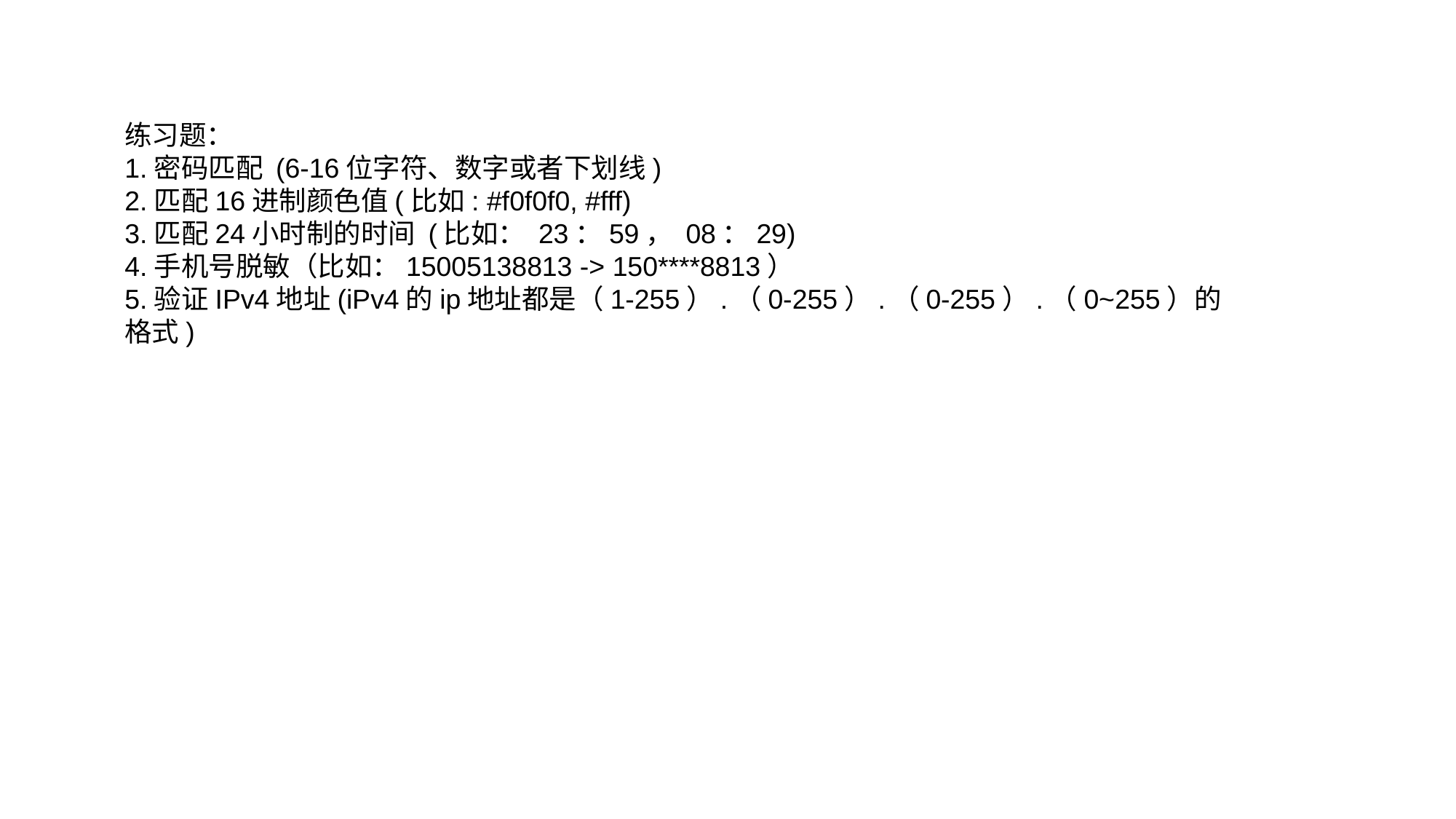

练习题：
1.密码匹配 (6-16位字符、数字或者下划线)
2.匹配16进制颜色值(比如: #f0f0f0, #fff)
3.匹配24小时制的时间 (比如： 23：59， 08：29)
4.手机号脱敏（比如：15005138813 -> 150****8813）
5.验证IPv4地址(iPv4的ip地址都是（1-255）.（0-255）.（0-255）.（0~255）的格式)